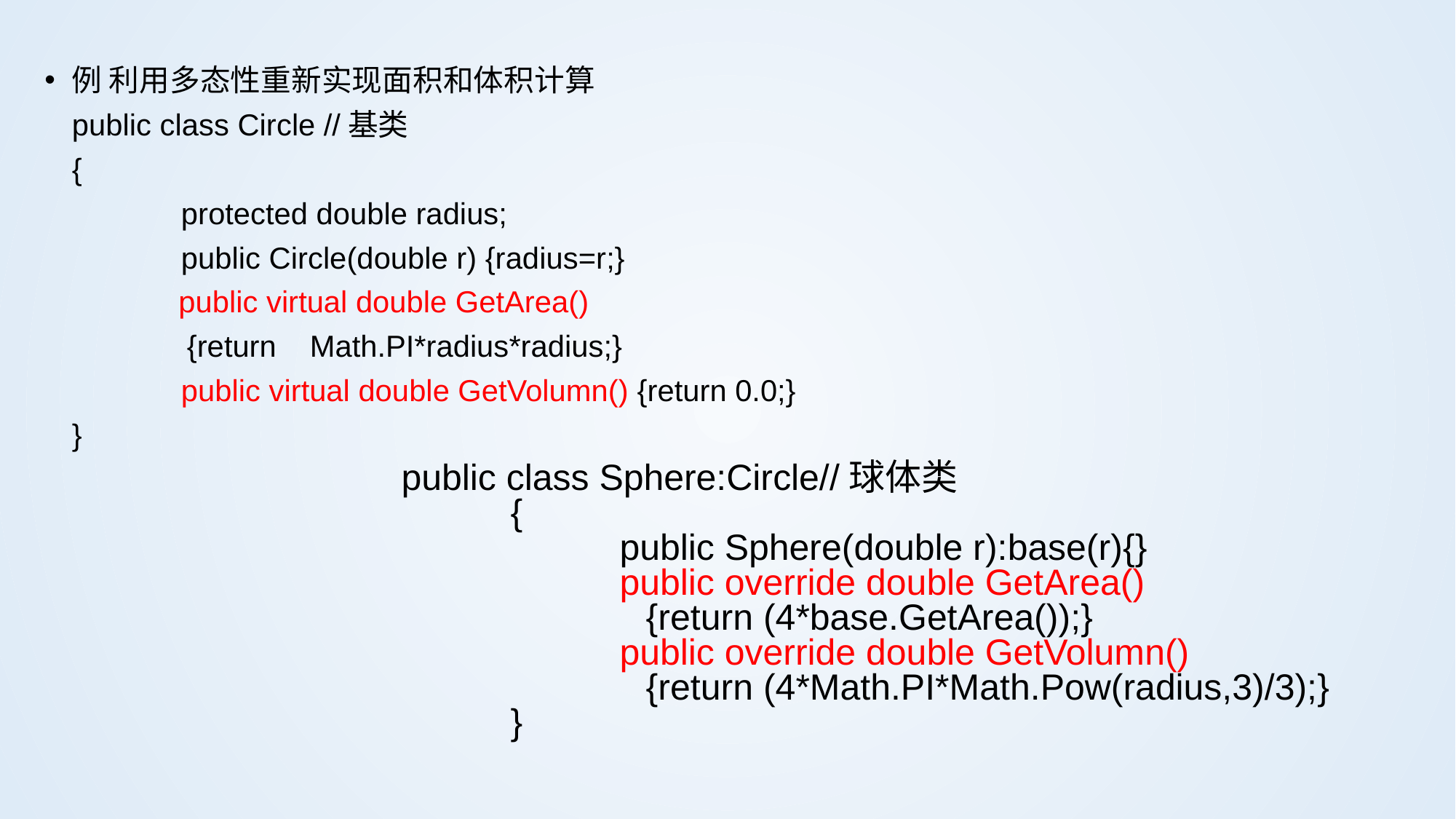

例 利用多态性重新实现面积和体积计算
	public class Circle //基类
	{
		protected double radius;
		public Circle(double r) {radius=r;}
                public virtual double GetArea()
                 {return    Math.PI*radius*radius;}
		public virtual double GetVolumn() {return 0.0;}
	}

public class Sphere:Circle//球体类
	{
		public Sphere(double r):base(r){}
		public override double GetArea()
                        {return (4*base.GetArea());}
		public override double GetVolumn()
                        {return (4*Math.PI*Math.Pow(radius,3)/3);}
	}